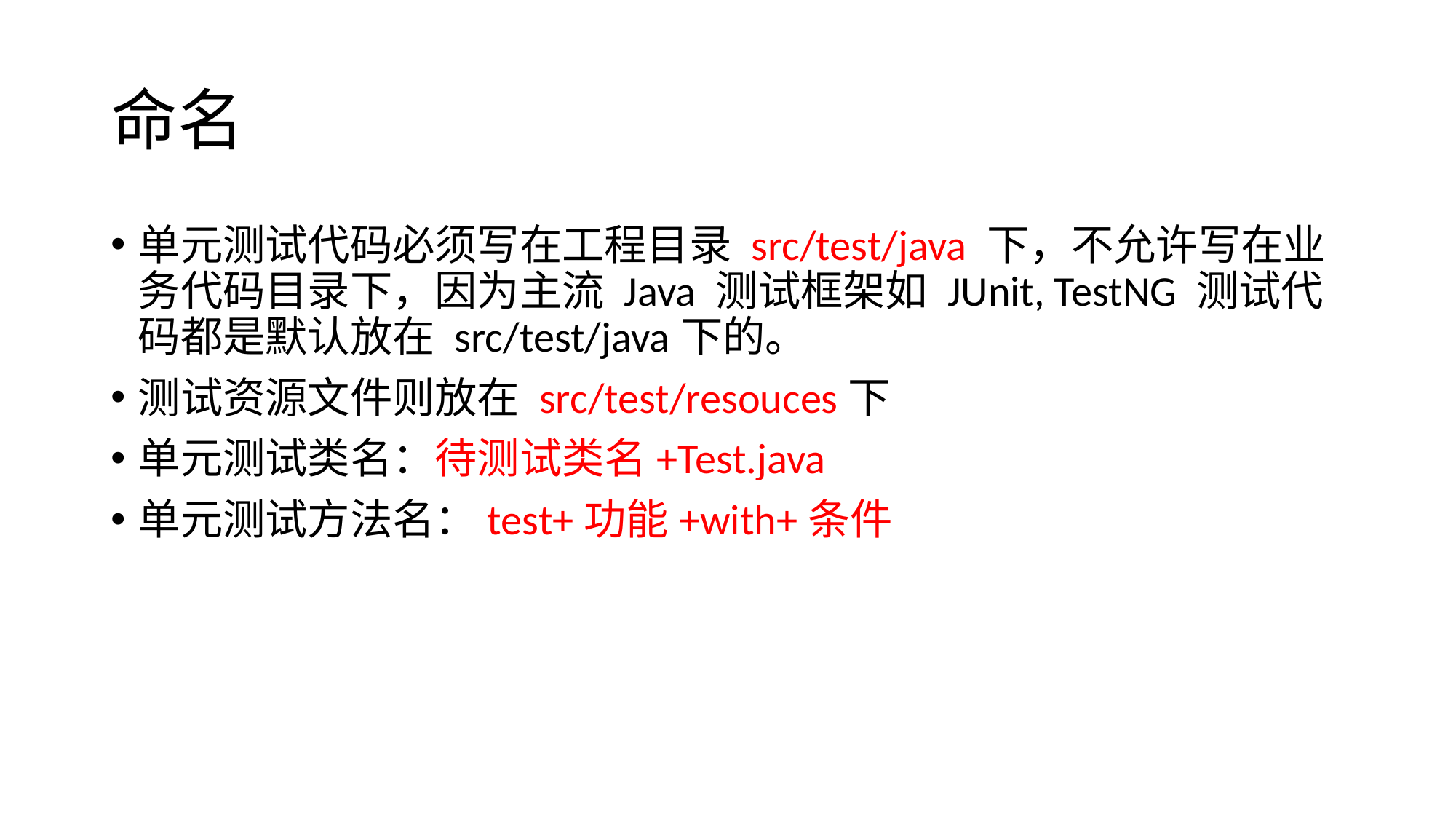

# 命名
单元测试代码必须写在工程目录 src/test/java 下，不允许写在业务代码目录下，因为主流 Java 测试框架如 JUnit, TestNG 测试代码都是默认放在 src/test/java下的。
测试资源文件则放在 src/test/resouces下
单元测试类名：待测试类名+Test.java
单元测试方法名：test+功能+with+条件